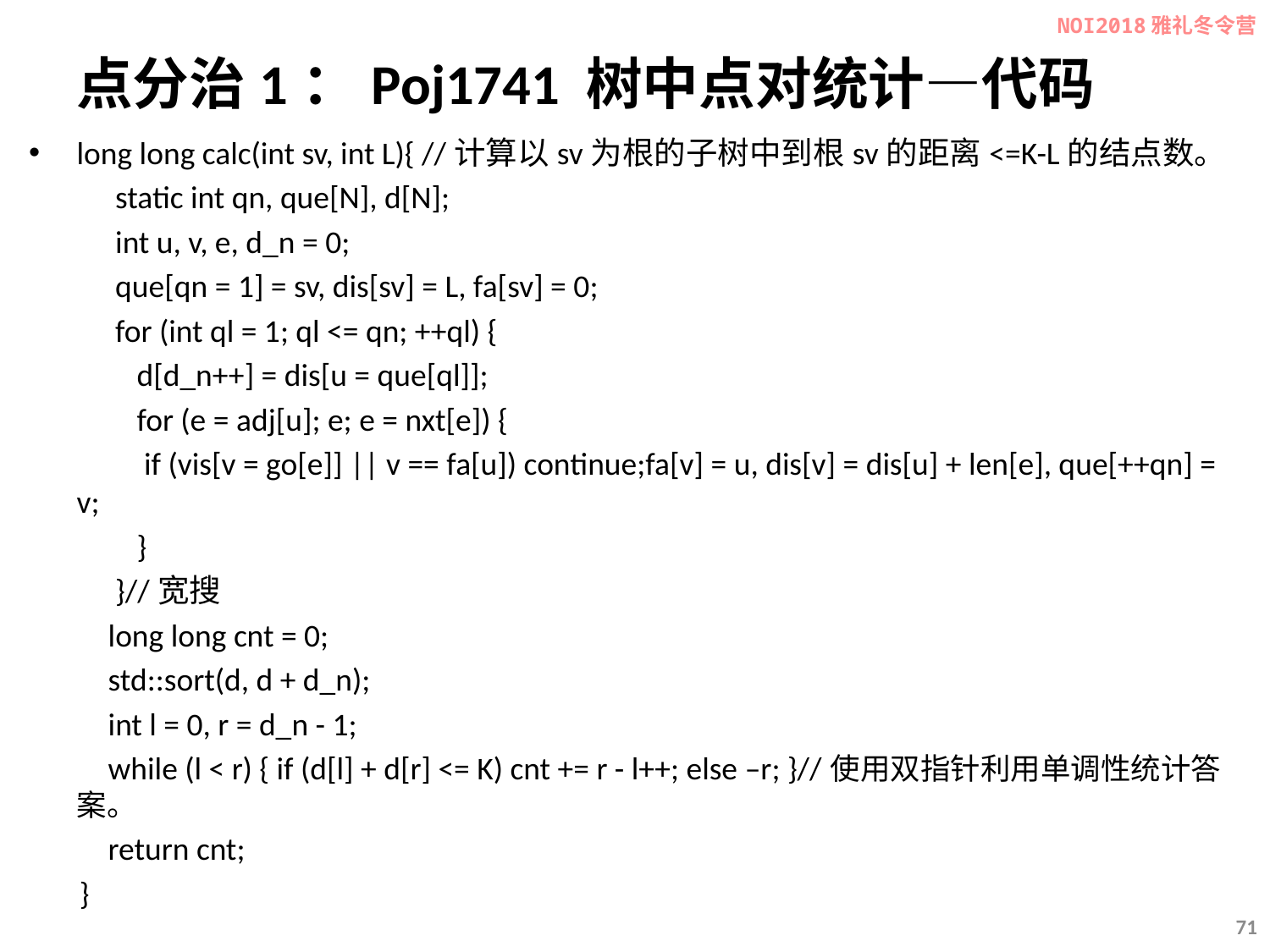

NOI2018雅礼冬令营
# 点分治1：Poj1741 树中点对统计—代码
long long calc(int sv, int L){ //计算以sv为根的子树中到根sv的距离<=K-L的结点数。
            static int qn, que[N], d[N];
            int u, v, e, d_n = 0;
            que[qn = 1] = sv, dis[sv] = L, fa[sv] = 0;
            for (int ql = 1; ql <= qn; ++ql) {
               d[d_n++] = dis[u = que[ql]];
               for (e = adj[u]; e; e = nxt[e]) {
                if (vis[v = go[e]] || v == fa[u]) continue;fa[v] = u, dis[v] = dis[u] + len[e], que[++qn] = v;
               }
            }//宽搜
           long long cnt = 0;
           std::sort(d, d + d_n);
           int l = 0, r = d_n - 1;
           while (l < r) { if (d[l] + d[r] <= K) cnt += r - l++; else –r; }//使用双指针利用单调性统计答案。
           return cnt;
       }
71